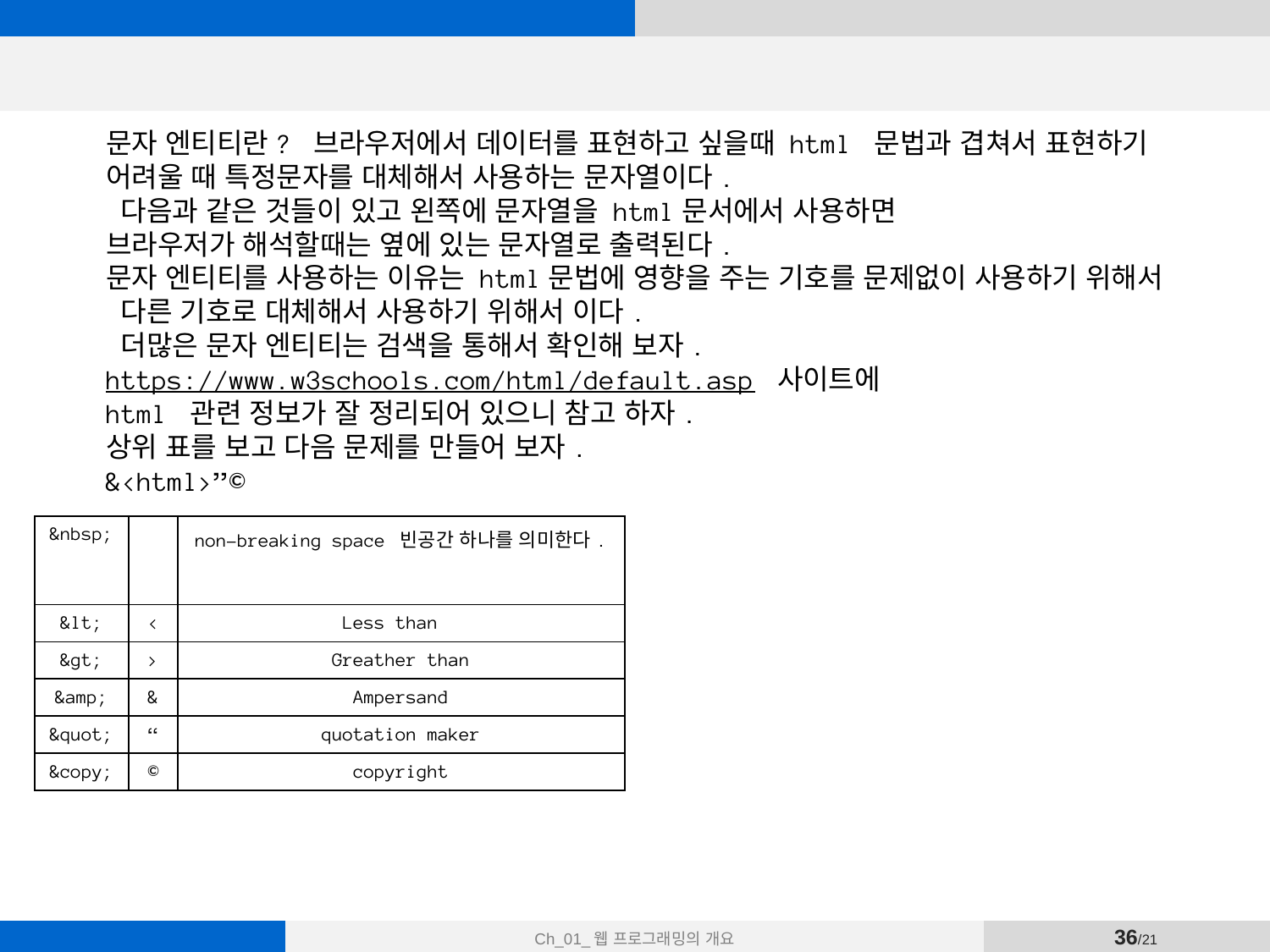

문자 엔티티란? 브라우저에서 데이터를 표현하고 싶을때 html 문법과 겹쳐서 표현하기
어려울 때 특정문자를 대체해서 사용하는 문자열이다.
 다음과 같은 것들이 있고 왼쪽에 문자열을 html문서에서 사용하면
브라우저가 해석할때는 옆에 있는 문자열로 출력된다.
문자 엔티티를 사용하는 이유는 html문법에 영향을 주는 기호를 문제없이 사용하기 위해서
 다른 기호로 대체해서 사용하기 위해서 이다.
 더많은 문자 엔티티는 검색을 통해서 확인해 보자.
https://www.w3schools.com/html/default.asp 사이트에
html 관련 정보가 잘 정리되어 있으니 참고 하자.
상위 표를 보고 다음 문제를 만들어 보자.
&<html>”©

| &nbsp; |  | non-breaking space 빈공간 하나를 의미한다. |
| --- | --- | --- |
| &lt; | < | Less than |
| &gt; | > | Greather than |
| &amp; | & | Ampersand |
| &quot; | “ | quotation maker |
| &copy; | © | copyright |